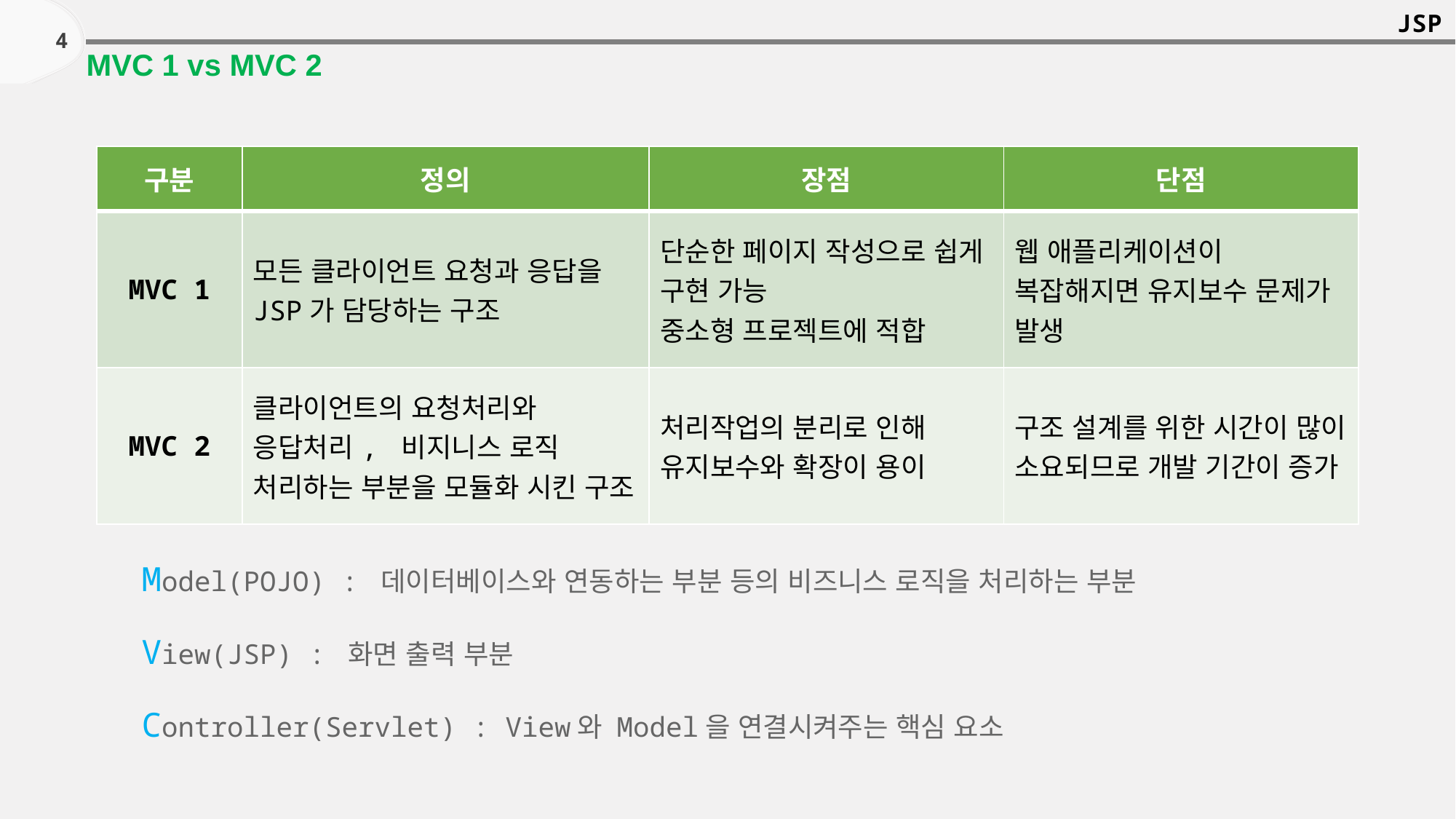

JSP
4
MVC 1 vs MVC 2
| 구분 | 정의 | 장점 | 단점 |
| --- | --- | --- | --- |
| MVC 1 | 모든 클라이언트 요청과 응답을 JSP가 담당하는 구조 | 단순한 페이지 작성으로 쉽게 구현 가능 중소형 프로젝트에 적합 | 웹 애플리케이션이 복잡해지면 유지보수 문제가 발생 |
| MVC 2 | 클라이언트의 요청처리와 응답처리, 비지니스 로직 처리하는 부분을 모듈화 시킨 구조 | 처리작업의 분리로 인해 유지보수와 확장이 용이 | 구조 설계를 위한 시간이 많이 소요되므로 개발 기간이 증가 |
Model(POJO) : 데이터베이스와 연동하는 부분 등의 비즈니스 로직을 처리하는 부분
View(JSP) : 화면 출력 부분

Controller(Servlet) : View와 Model을 연결시켜주는 핵심 요소